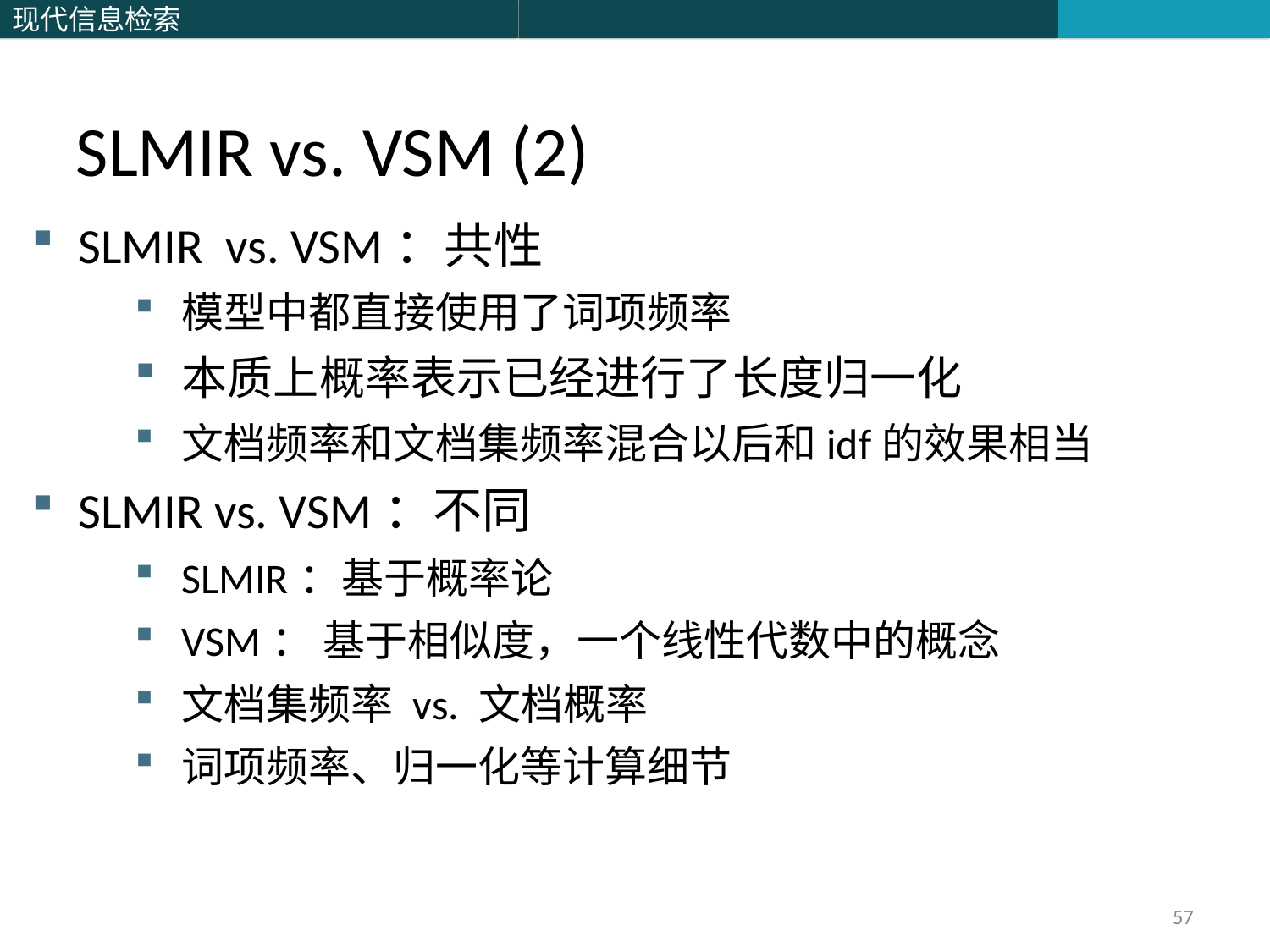

SLMIR vs. VSM (2)
SLMIR  vs. VSM：共性
模型中都直接使用了词项频率
本质上概率表示已经进行了长度归一化
文档频率和文档集频率混合以后和idf的效果相当
SLMIR vs. VSM：不同
SLMIR：基于概率论
VSM： 基于相似度，一个线性代数中的概念
文档集频率 vs. 文档概率
词项频率、归一化等计算细节
57